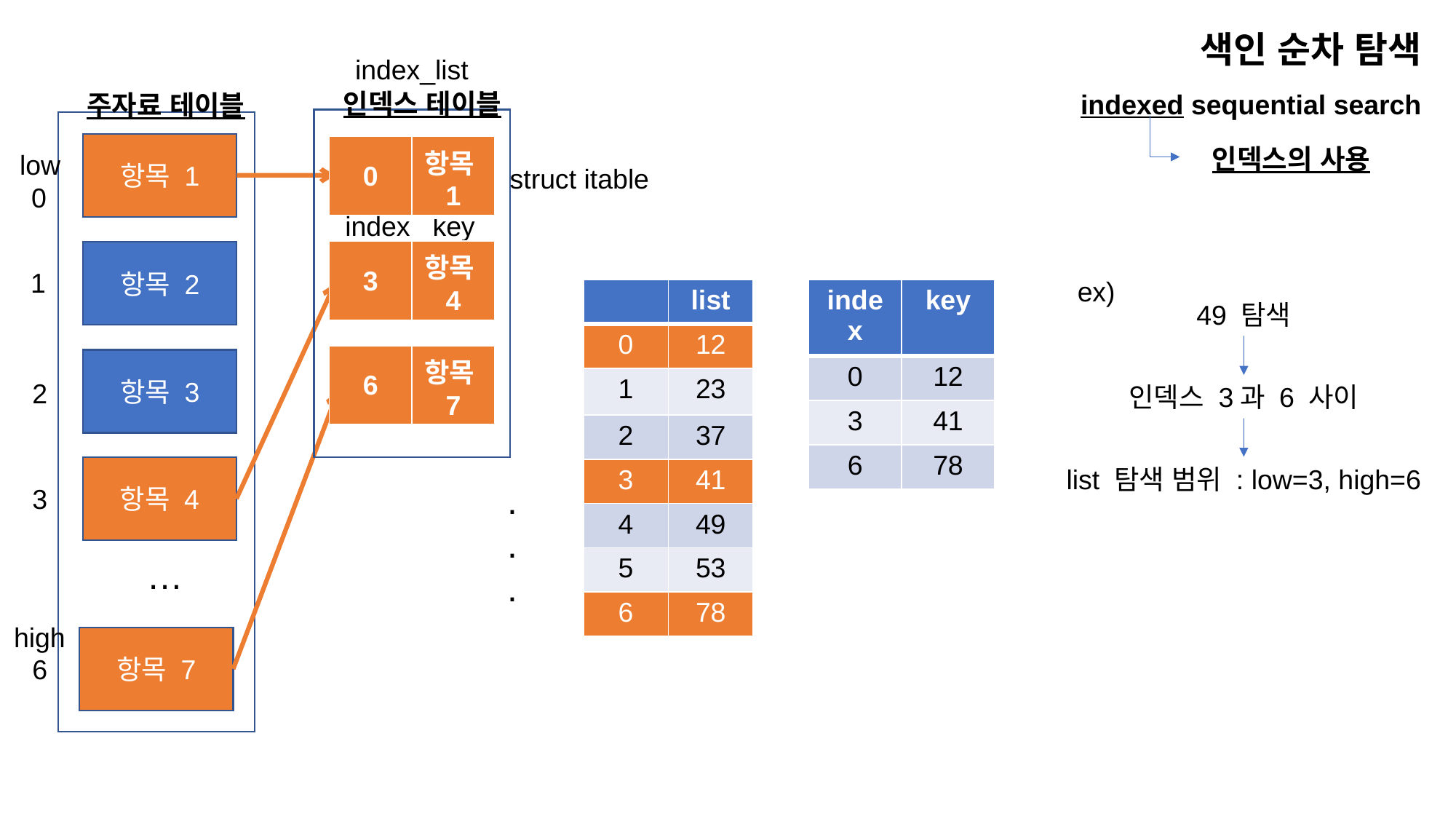

색인 순차 탐색
index_list
인덱스 테이블
indexed sequential search
주자료 테이블

항목 1
| 0 | 항목1 |
| --- | --- |
인덱스의 사용
low
struct itable
0
index
key
| 3 | 항목4 |
| --- | --- |
항목 2
1
ex)
|  | list |
| --- | --- |
| 0 | 12 |
| 1 | 23 |
| 2 | 37 |
| 3 | 41 |
| 4 | 49 |
| 5 | 53 |
| 6 | 78 |
| index | key |
| --- | --- |
| 0 | 12 |
| 3 | 41 |
| 6 | 78 |
49 탐색
| 6 | 항목7 |
| --- | --- |
항목 3
2
인덱스 3과 6 사이
list 탐색 범위 : low=3, high=6
항목 4
.
.
.

3
…
high
항목 7
6